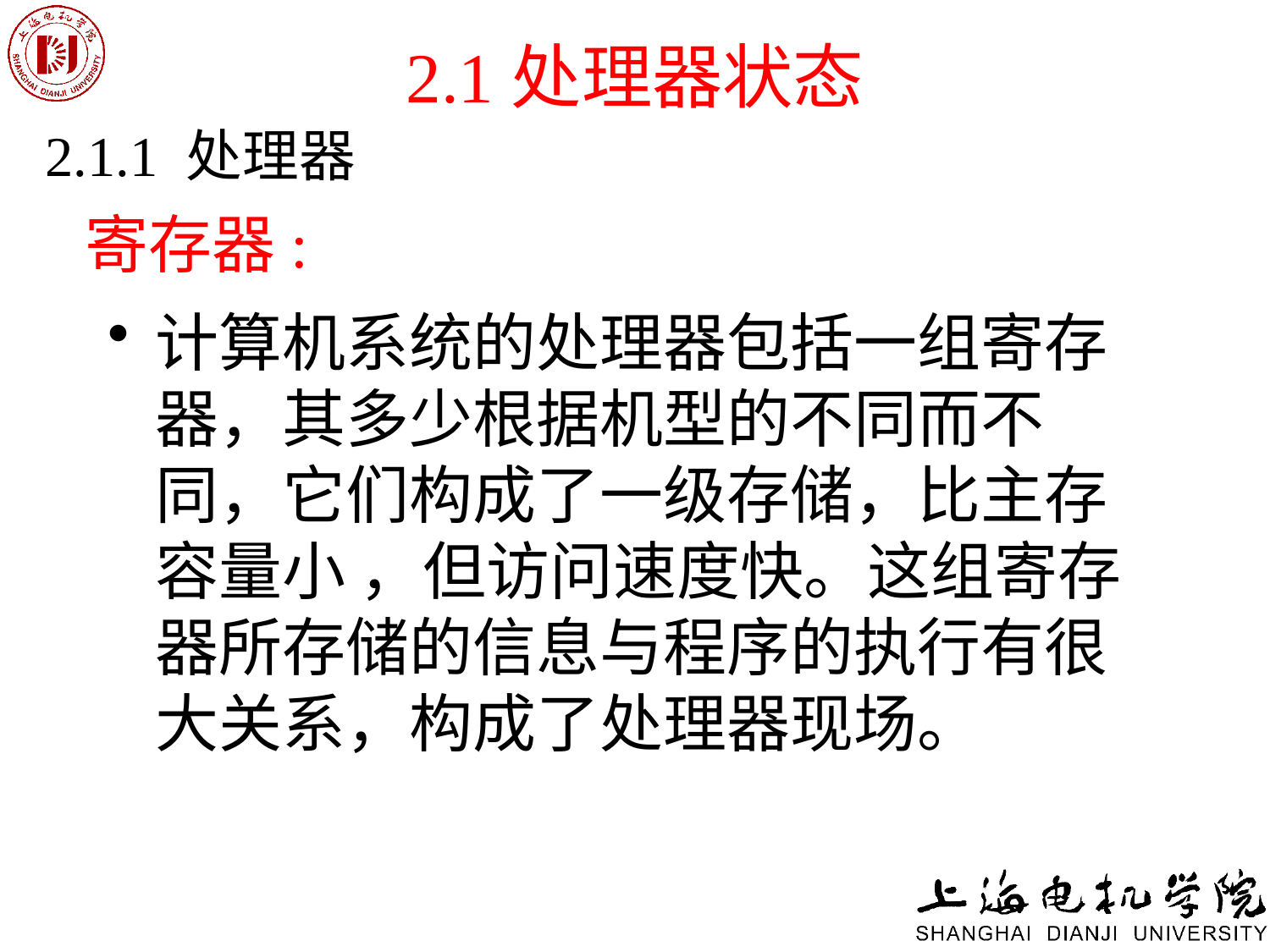

2.1处理器状态
2.1.1 处理器
# 寄存器:
计算机系统的处理器包括一组寄存器，其多少根据机型的不同而不同，它们构成了一级存储，比主存容量小 ，但访问速度快。这组寄存器所存储的信息与程序的执行有很大关系，构成了处理器现场。